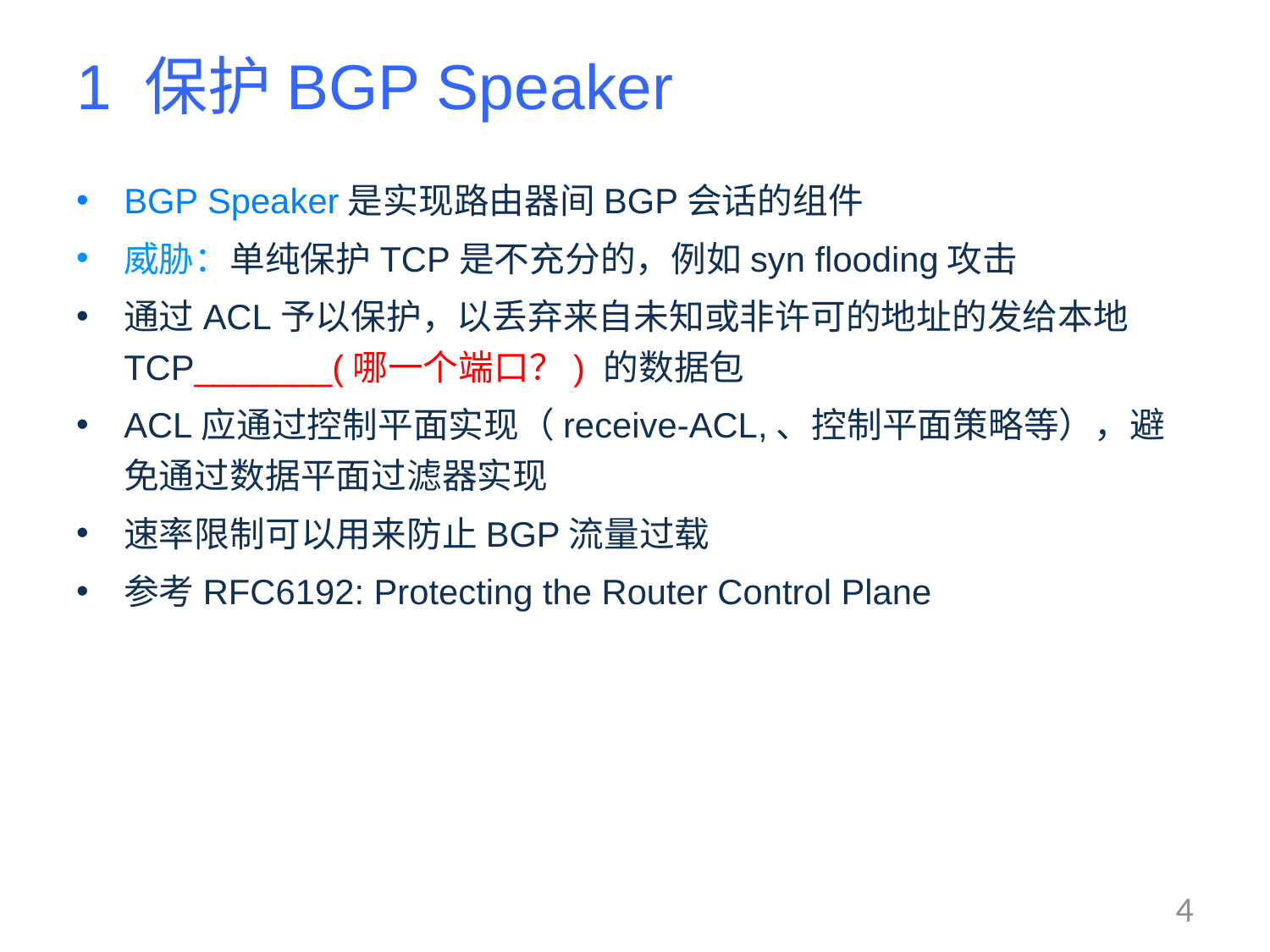

# 1 保护BGP Speaker
BGP Speaker是实现路由器间BGP会话的组件
威胁：单纯保护TCP是不充分的，例如syn flooding攻击
通过ACL予以保护，以丢弃来自未知或非许可的地址的发给本地TCP_______(哪一个端口？) 的数据包
ACL应通过控制平面实现（receive-ACL,、控制平面策略等），避免通过数据平面过滤器实现
速率限制可以用来防止BGP流量过载
参考RFC6192: Protecting the Router Control Plane
4